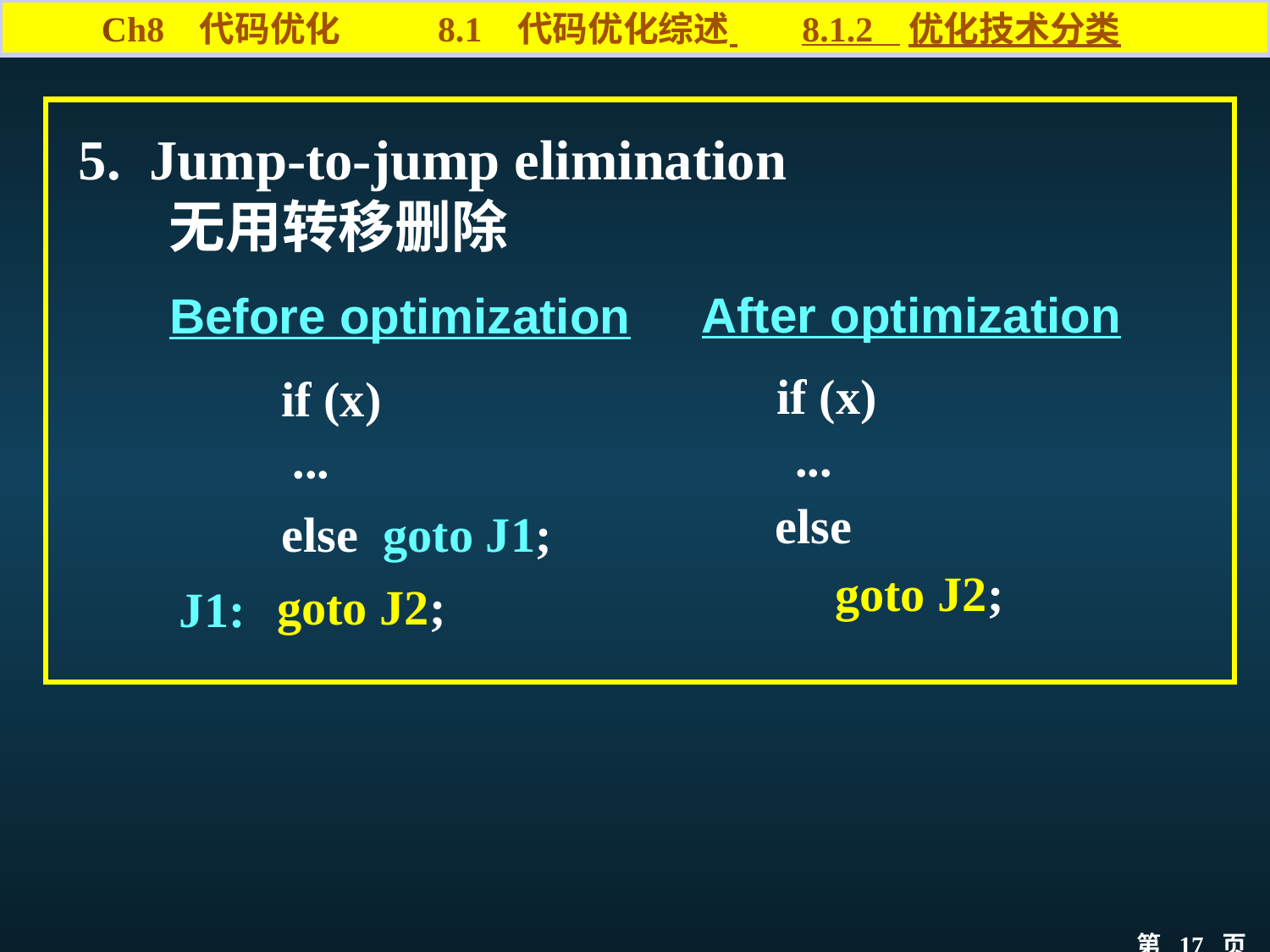

Ch8   代码优化           8.1   代码优化综述        8.1.2   优化技术分类

5.  Jump-to-jump elimination
      无用转移删除
After optimization
Before optimization
if (x)
if (x)
  ...
 ...
 else
else  goto J1;

goto J2;
   goto J2;
J1: